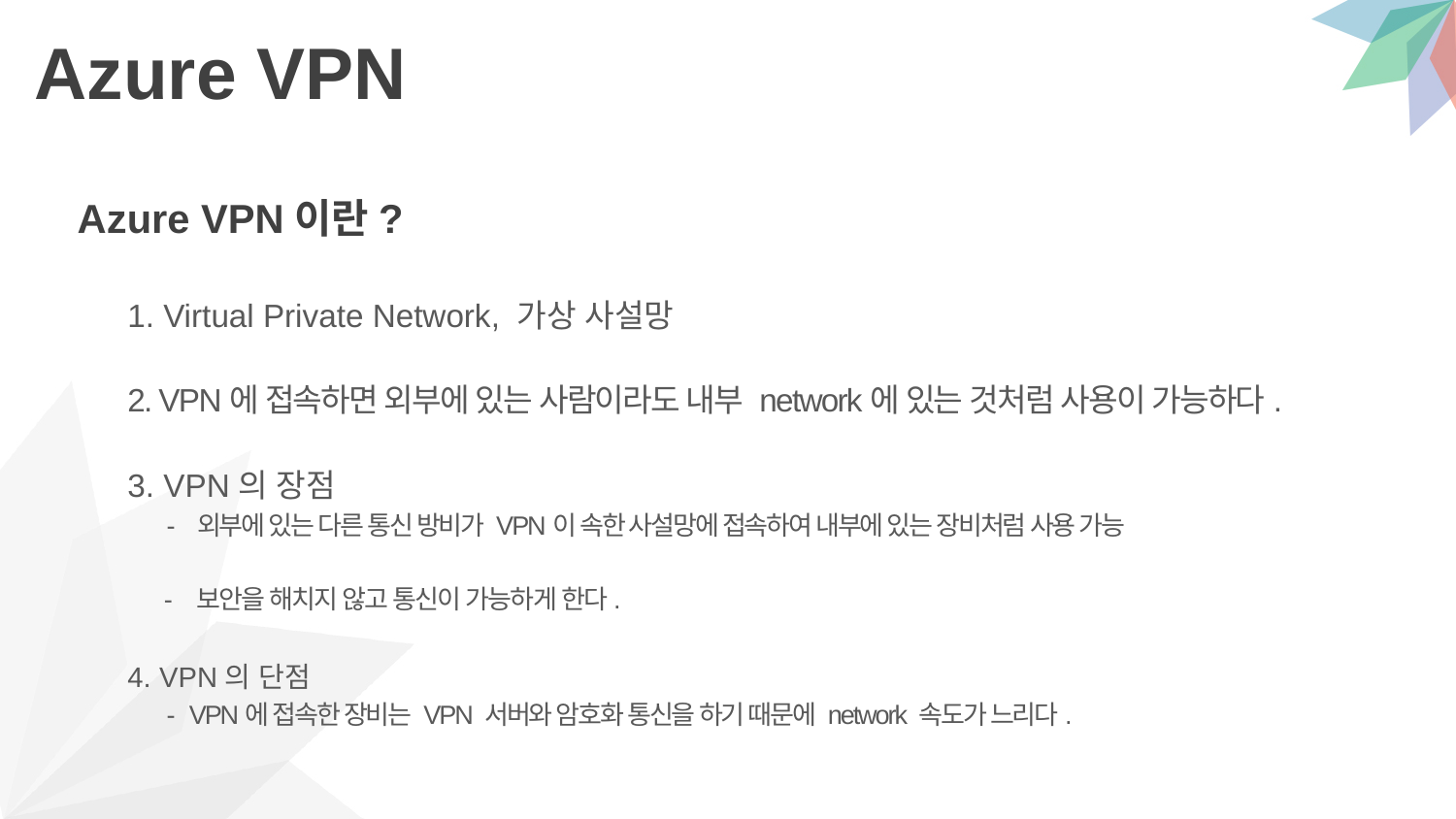

# Azure VPN
Azure VPN이란?
1. Virtual Private Network, 가상 사설망

2. VPN에 접속하면 외부에 있는 사람이라도 내부 network에 있는 것처럼 사용이 가능하다.

3. VPN의 장점
       -   외부에 있는 다른 통신 방비가 VPN이 속한 사설망에 접속하여 내부에 있는 장비처럼 사용 가능

     -   보안을 해치지 않고 통신이 가능하게 한다.

4. VPN의 단점
       -   VPN에 접속한 장비는 VPN 서버와 암호화 통신을 하기 때문에 network 속도가 느리다.